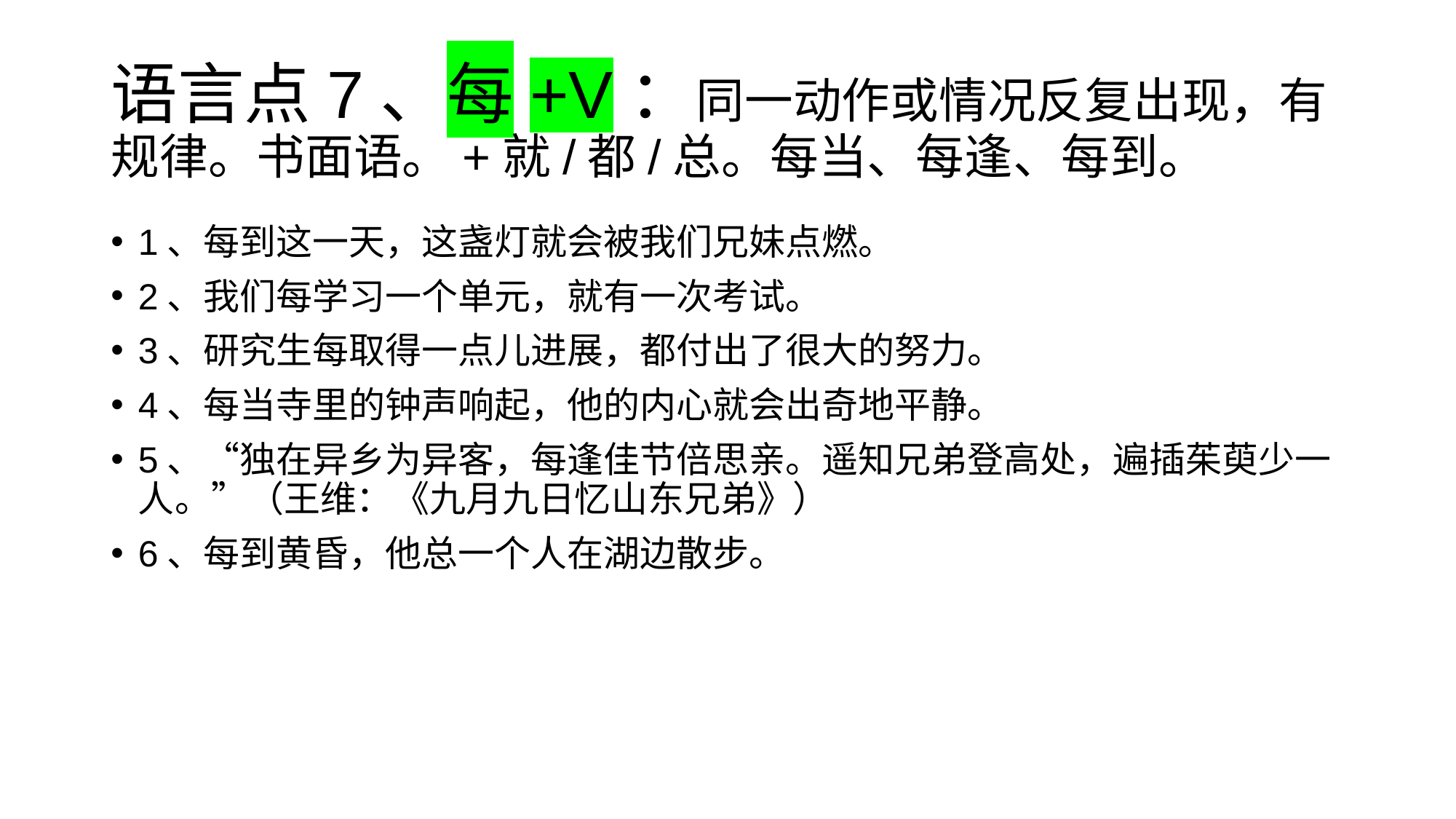

# 语言点7、每+V：同一动作或情况反复出现，有规律。书面语。+就/都/总。每当、每逢、每到。
1、每到这一天，这盏灯就会被我们兄妹点燃。
2、我们每学习一个单元，就有一次考试。
3、研究生每取得一点儿进展，都付出了很大的努力。
4、每当寺里的钟声响起，他的内心就会出奇地平静。
5、“独在异乡为异客，每逢佳节倍思亲。遥知兄弟登高处，遍插茱萸少一人。”（王维：《九月九日忆山东兄弟》）
6、每到黄昏，他总一个人在湖边散步。